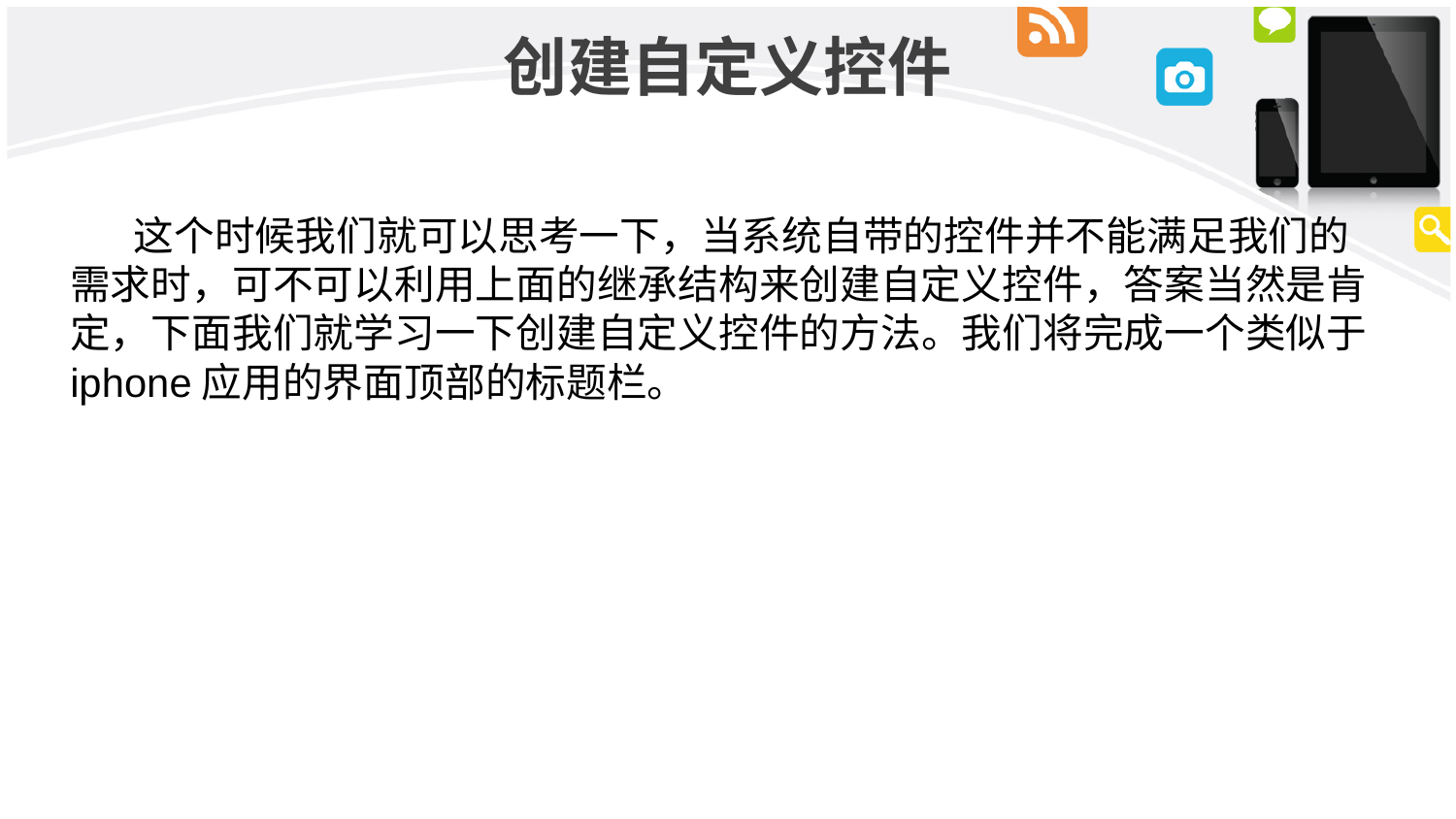

# 创建自定义控件
      这个时候我们就可以思考一下，当系统自带的控件并不能满足我们的需求时，可不可以利用上面的继承结构来创建自定义控件，答案当然是肯定，下面我们就学习一下创建自定义控件的方法。我们将完成一个类似于iphone应用的界面顶部的标题栏。